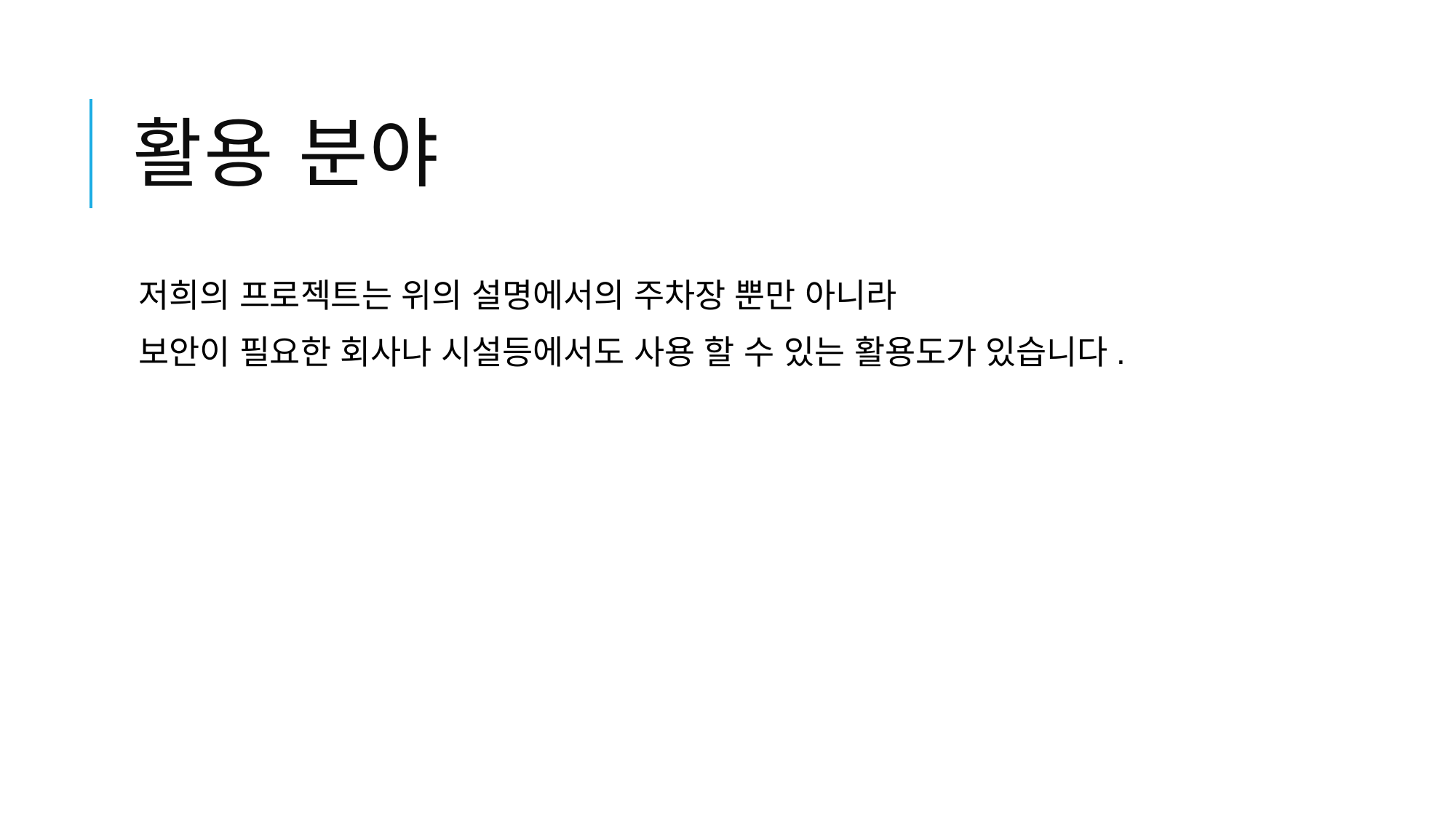

# 활용 분야
저희의 프로젝트는 위의 설명에서의 주차장 뿐만 아니라
보안이 필요한 회사나 시설등에서도 사용 할 수 있는 활용도가 있습니다.